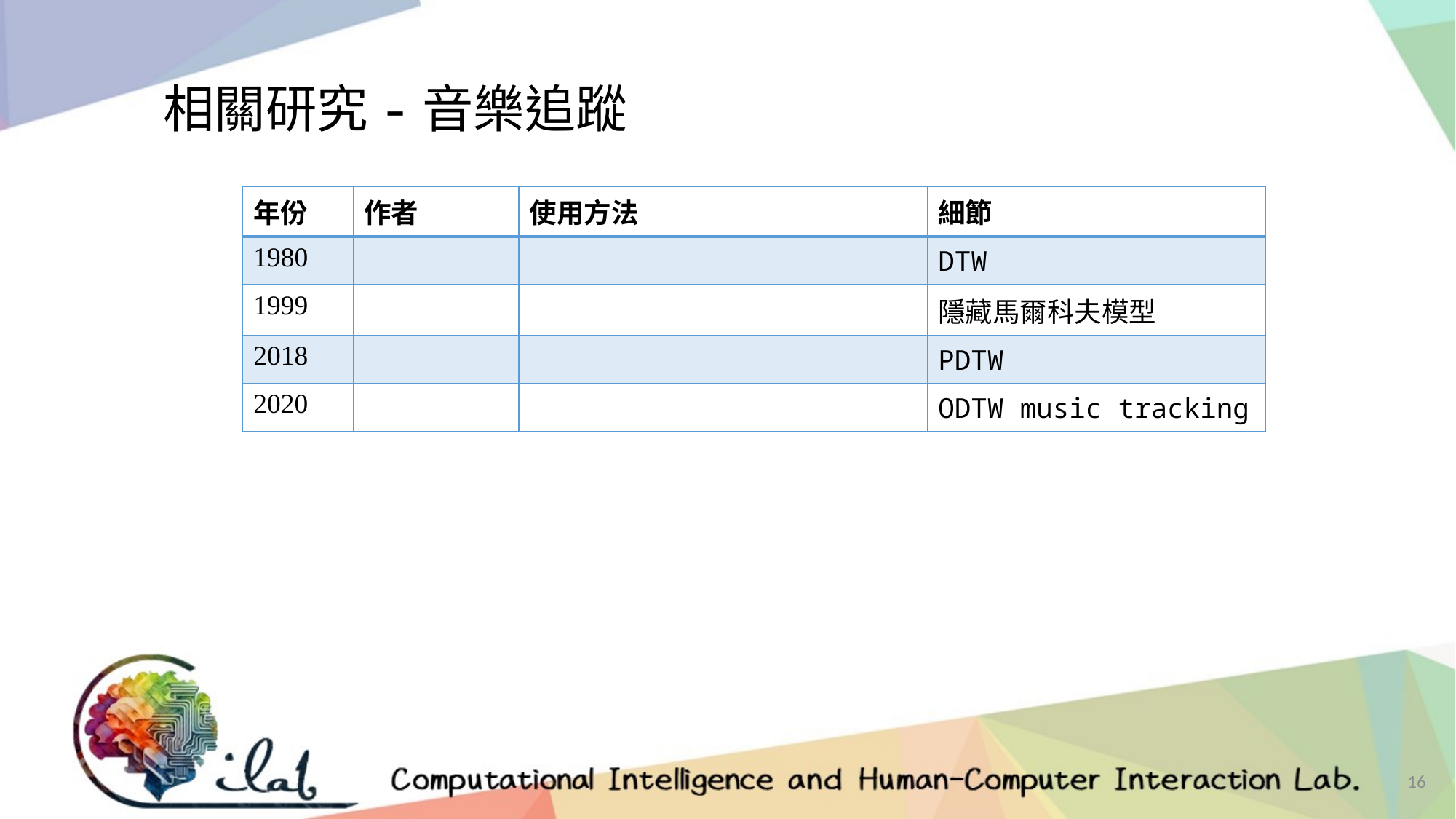

相關研究-音樂追蹤
| 年份 | 作者 | 使用方法 | 細節 |
| --- | --- | --- | --- |
| 1980 |  |  | DTW |
| 1999 |  |  | 隱藏馬爾科夫模型 |
| 2018 |  |  | PDTW |
| 2020 |  |  | ODTW music tracking |
16